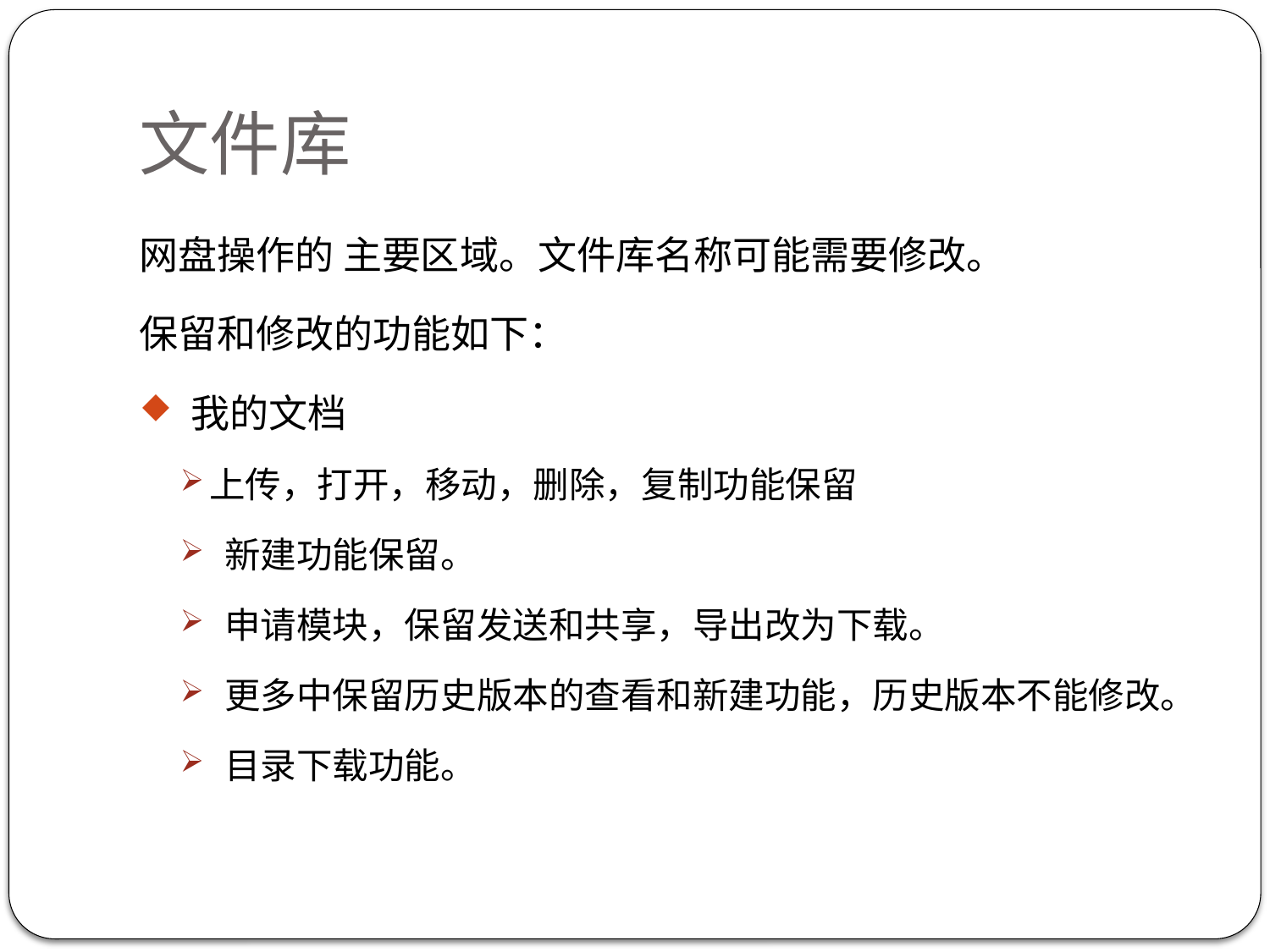

# 文件库
网盘操作的 主要区域。文件库名称可能需要修改。
保留和修改的功能如下：
 我的文档
上传，打开，移动，删除，复制功能保留
 新建功能保留。
 申请模块，保留发送和共享，导出改为下载。
 更多中保留历史版本的查看和新建功能，历史版本不能修改。
 目录下载功能。